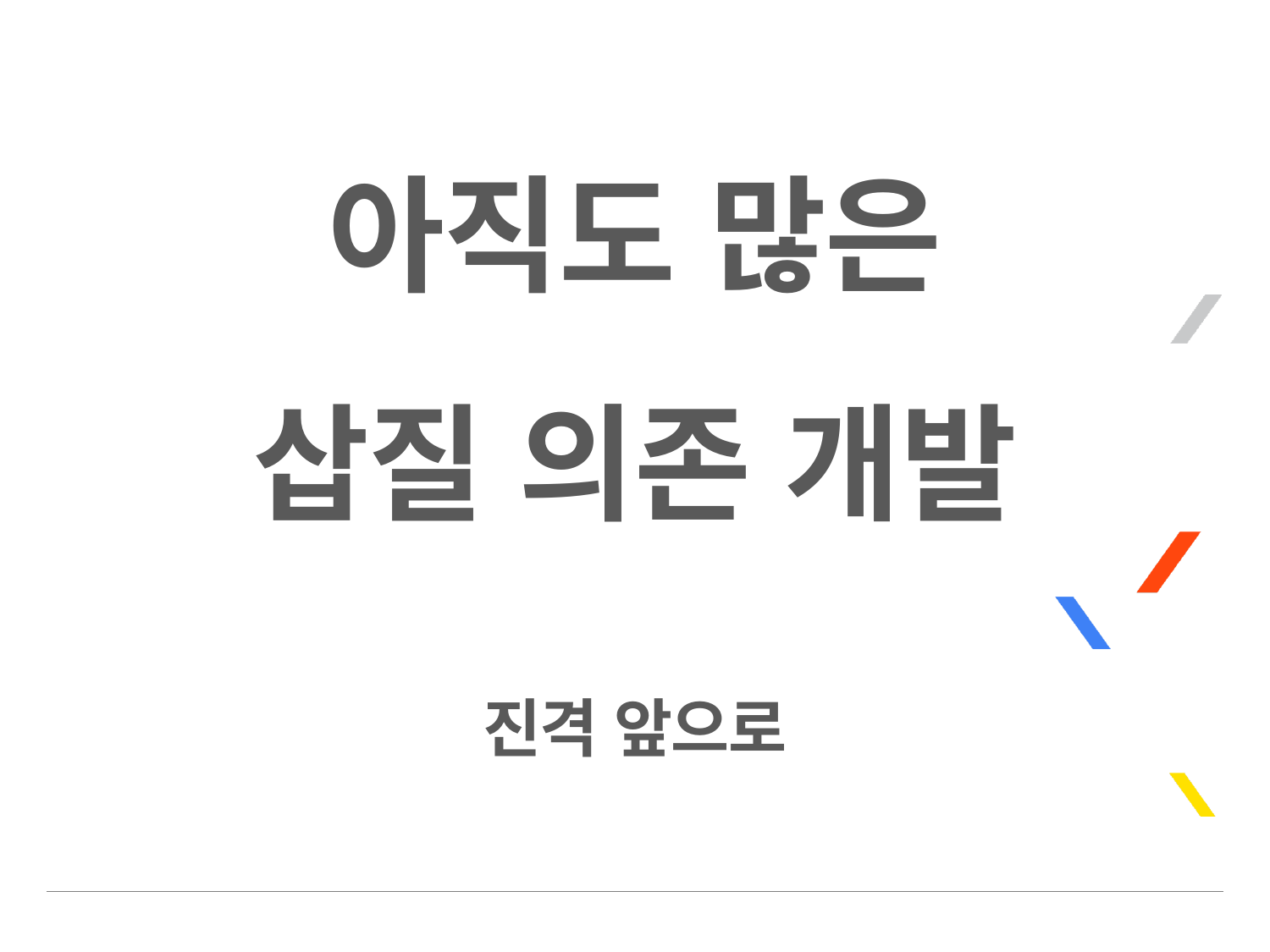

# 아직도 많은 삽질 의존 개발 진격 앞으로